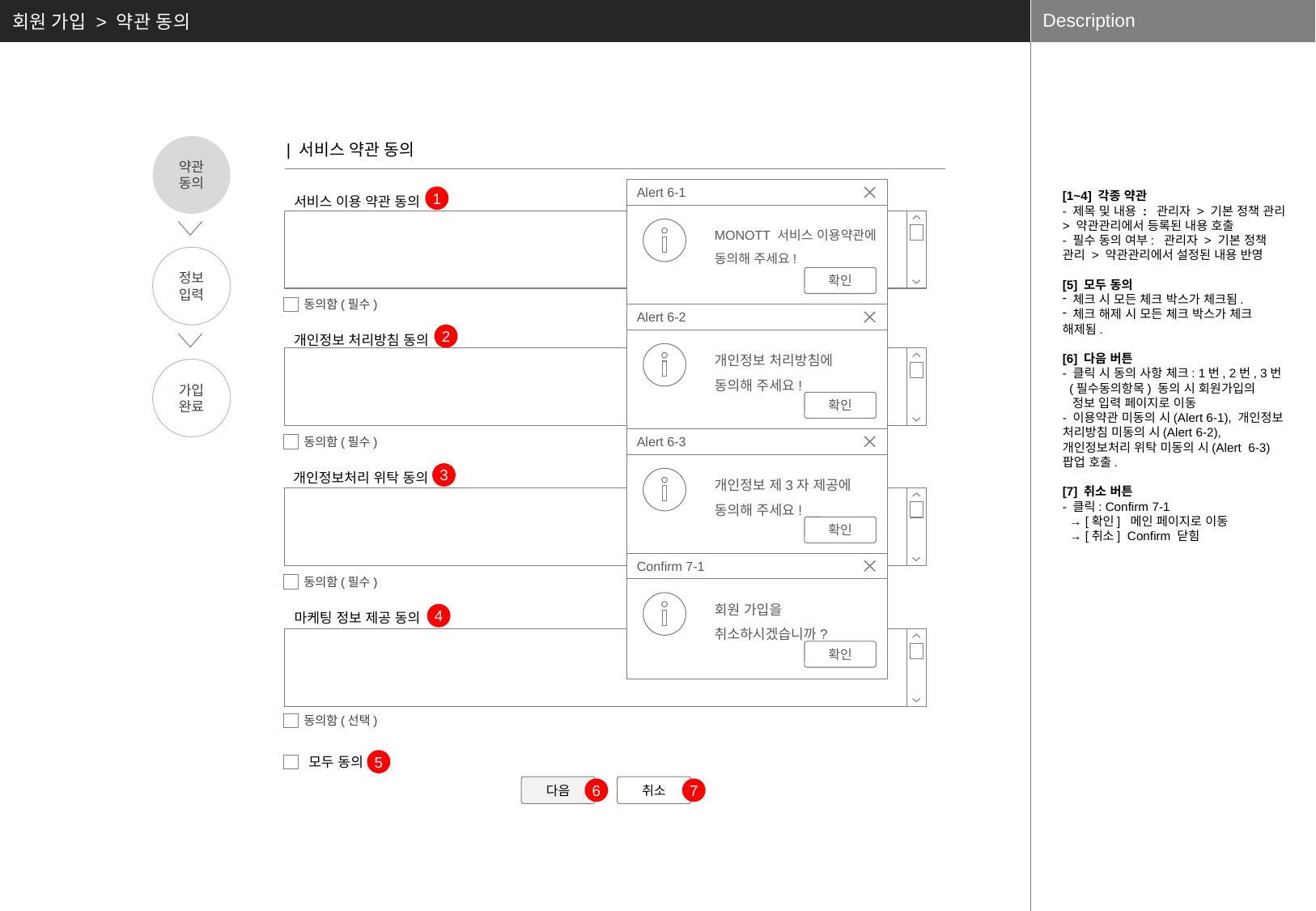

회원 가입 > 약관 동의
약관
동의
| 서비스 약관 동의

[1~4] 각종 약관
- 제목 및 내용 :  관리자 > 기본 정책 관리 > 약관관리에서 등록된 내용 호출
- 필수 동의 여부:  관리자 > 기본 정책 관리 > 약관관리에서 설정된 내용 반영

[5] 모두 동의
 체크 시 모든 체크 박스가 체크됨.
 체크 해제 시 모든 체크 박스가 체크 해제됨.

[6] 다음 버튼
- 클릭 시 동의 사항 체크: 1번, 2번, 3번
  (필수동의항목) 동의 시 회원가입의
  정보 입력 페이지로 이동
- 이용약관 미동의 시(Alert 6-1), 개인정보 처리방침 미동의 시(Alert 6-2), 개인정보처리 위탁 미동의 시(Alert  6-3) 팝업 호출.

[7] 취소 버튼
- 클릭: Confirm 7-1
  → [확인]  메인 페이지로 이동
  → [취소]  Confirm 닫힘
Alert 6-1

MONOTT 서비스 이용약관에
동의해 주세요!

확인
Abort
Cancel
1
서비스 이용 약관 동의

정보
입력
동의함(필수)

Alert 6-2

개인정보 처리방침에
동의해 주세요!

확인
Abort
Cancel
2
개인정보 처리방침 동의

가입
완료
Alert 6-3

개인정보 제3자 제공에
동의해 주세요!

확인
Abort
Cancel
동의함(필수)

3
개인정보처리 위탁 동의

Confirm 7-1

회원 가입을 취소하시겠습니까?

확인
Abort
Cancel
동의함(필수)

마케팅 정보 제공 동의
4

동의함(선택)

모두 동의

5
다음
취소
6
7